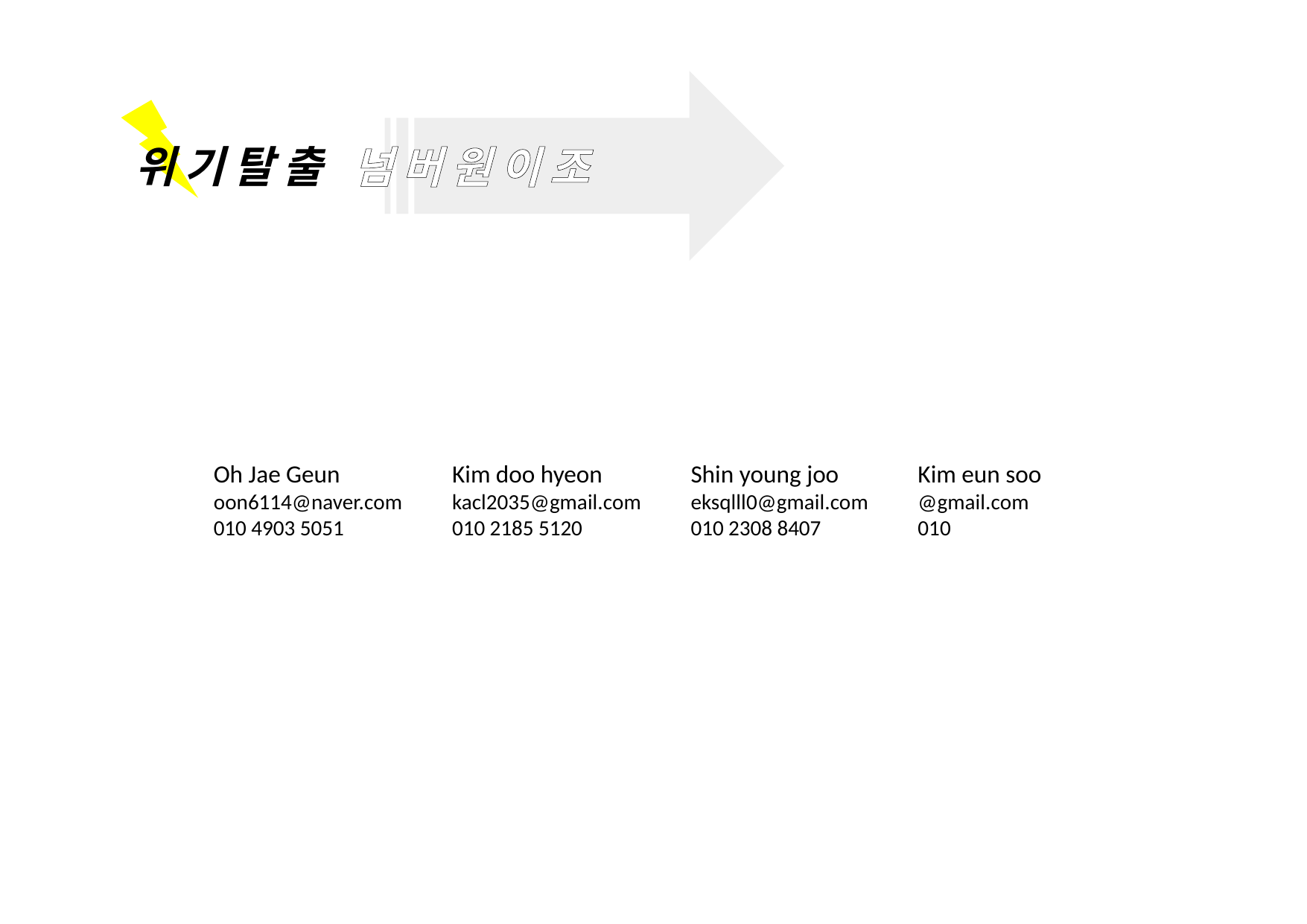

위기탈출 넘버원이조
Oh Jae Geun
oon6114@naver.com
010 4903 5051
Kim doo hyeon
kacl2035@gmail.com
010 2185 5120
Shin young joo
eksqlll0@gmail.com
010 2308 8407
Kim eun soo
@gmail.com
010